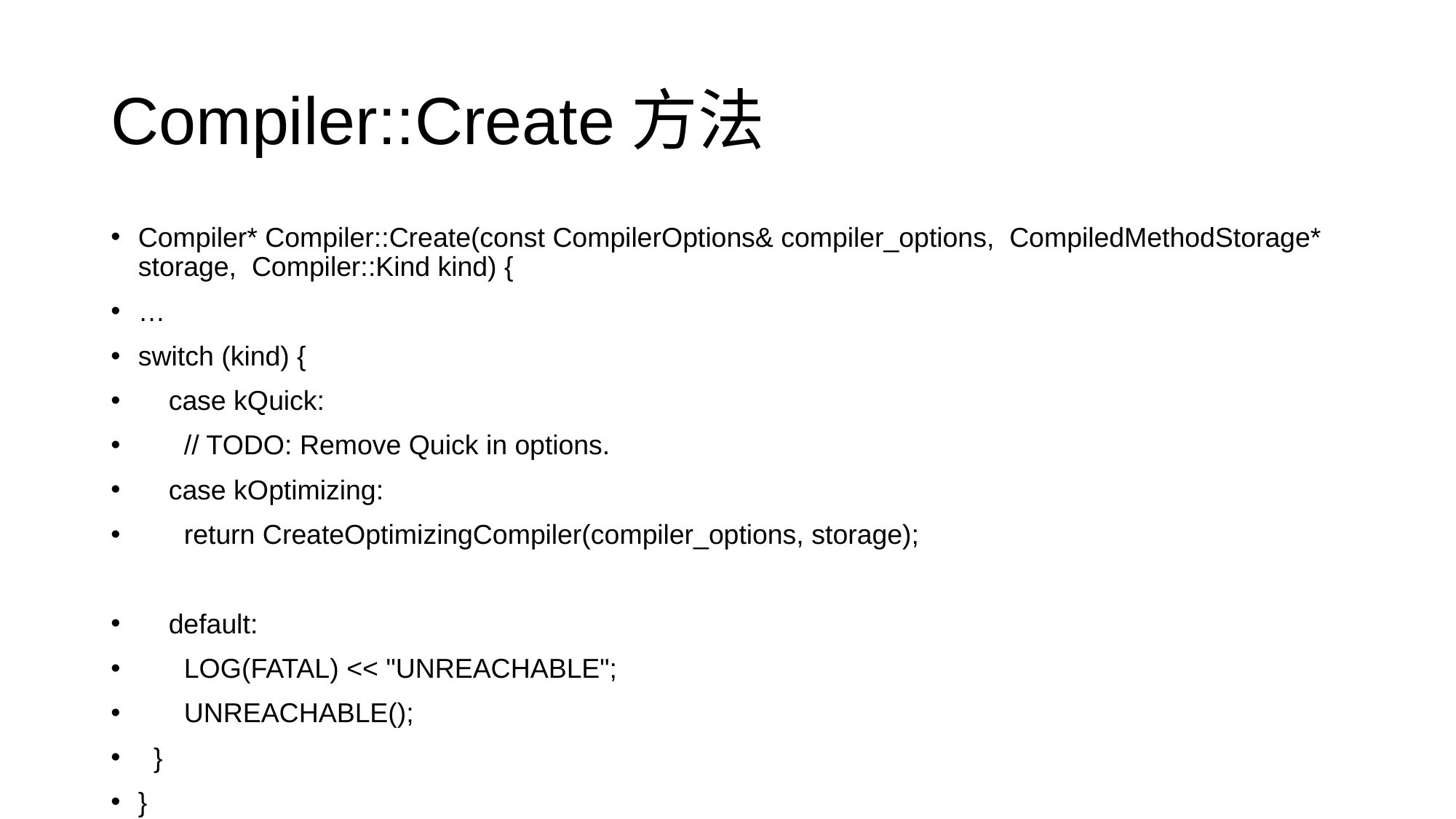

# Compiler::Create方法
Compiler* Compiler::Create(const CompilerOptions& compiler_options,  CompiledMethodStorage* storage,  Compiler::Kind kind) {
…
switch (kind) {
    case kQuick:
      // TODO: Remove Quick in options.
    case kOptimizing:
      return CreateOptimizingCompiler(compiler_options, storage);

    default:
      LOG(FATAL) << "UNREACHABLE";
      UNREACHABLE();
  }
}